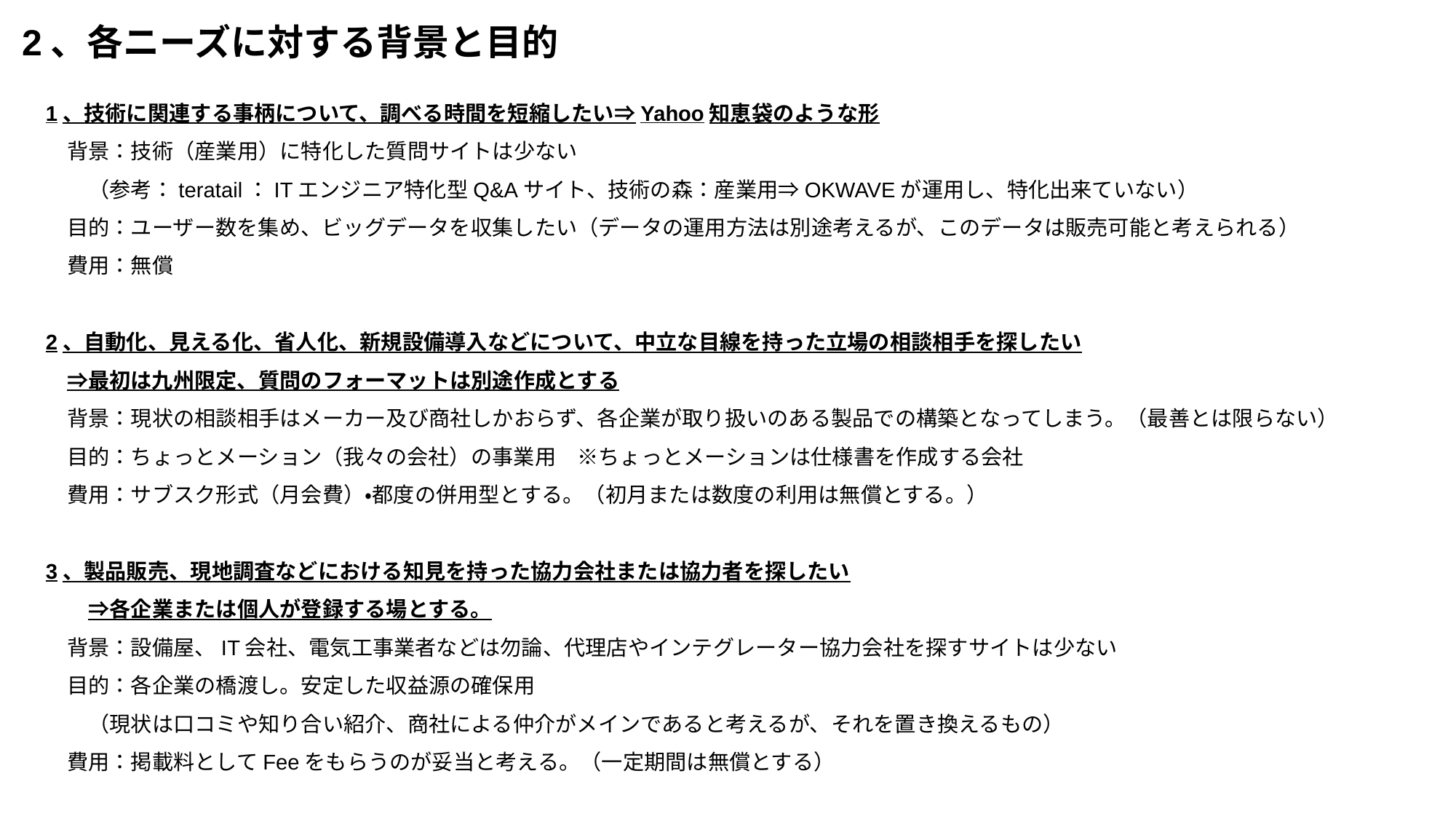

2、各ニーズに対する背景と目的
1、技術に関連する事柄について、調べる時間を短縮したい⇒Yahoo知恵袋のような形
　背景：技術（産業用）に特化した質問サイトは少ない
　　（参考：teratail：ITエンジニア特化型Q&Aサイト、技術の森：産業用⇒OKWAVEが運用し、特化出来ていない）
　目的：ユーザー数を集め、ビッグデータを収集したい（データの運用方法は別途考えるが、このデータは販売可能と考えられる）
　費用：無償

2、自動化、見える化、省人化、新規設備導入などについて、中立な目線を持った立場の相談相手を探したい
　⇒最初は九州限定、質問のフォーマットは別途作成とする
　背景：現状の相談相手はメーカー及び商社しかおらず、各企業が取り扱いのある製品での構築となってしまう。（最善とは限らない）
　目的：ちょっとメーション（我々の会社）の事業用　※ちょっとメーションは仕様書を作成する会社
　費用：サブスク形式（月会費）・都度の併用型とする。（初月または数度の利用は無償とする。）

3、製品販売、現地調査などにおける知見を持った協力会社または協力者を探したい
　　⇒各企業または個人が登録する場とする。
　背景：設備屋、IT会社、電気工事業者などは勿論、代理店やインテグレーター協力会社を探すサイトは少ない
　目的：各企業の橋渡し。安定した収益源の確保用
　　（現状は口コミや知り合い紹介、商社による仲介がメインであると考えるが、それを置き換えるもの）
　費用：掲載料としてFeeをもらうのが妥当と考える。（一定期間は無償とする）